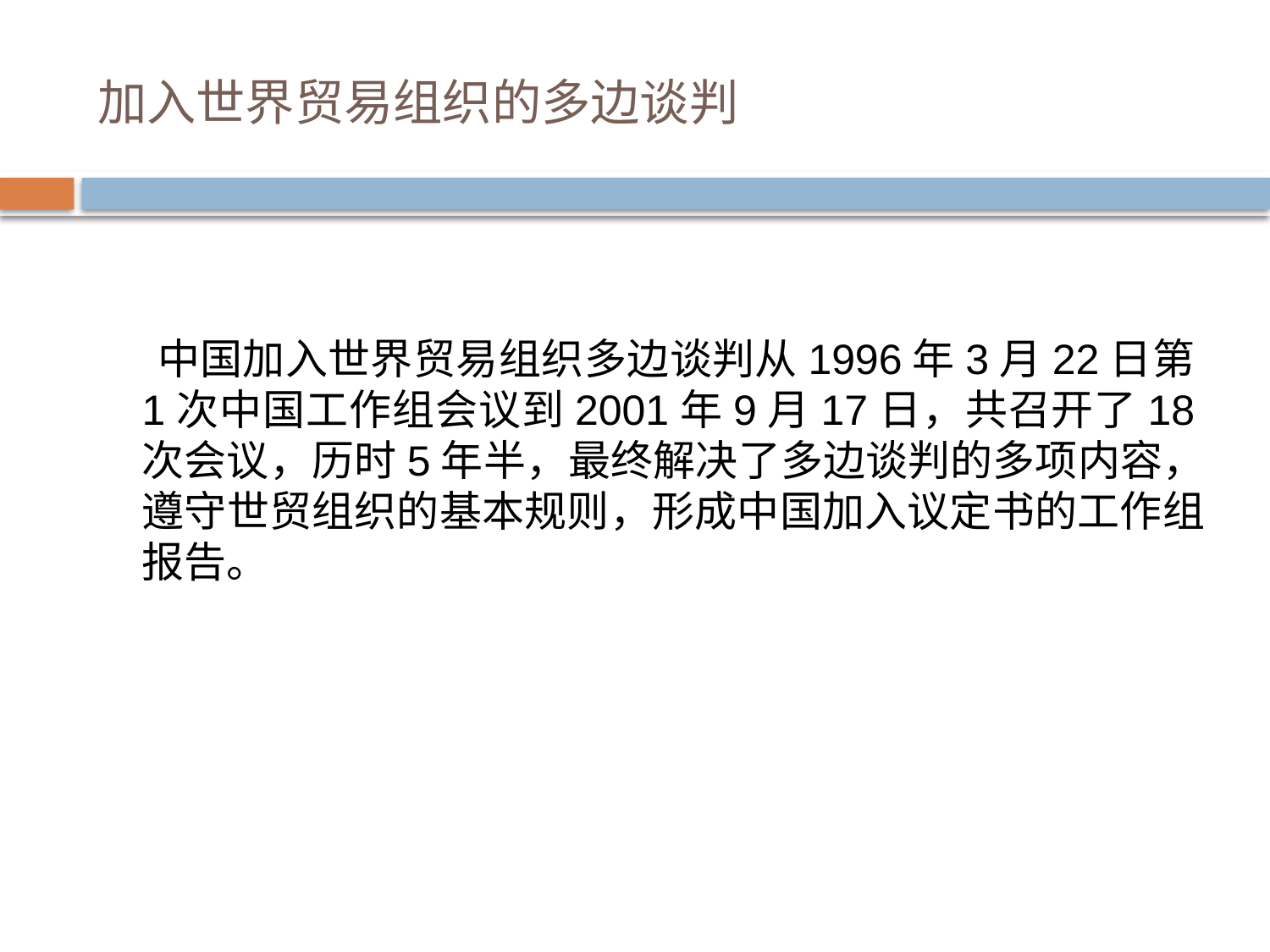

# 加入世界贸易组织的多边谈判

     中国加入世界贸易组织多边谈判从1996年3月22日第1次中国工作组会议到2001年9月17日，共召开了18次会议，历时5年半，最终解决了多边谈判的多项内容，遵守世贸组织的基本规则，形成中国加入议定书的工作组报告。